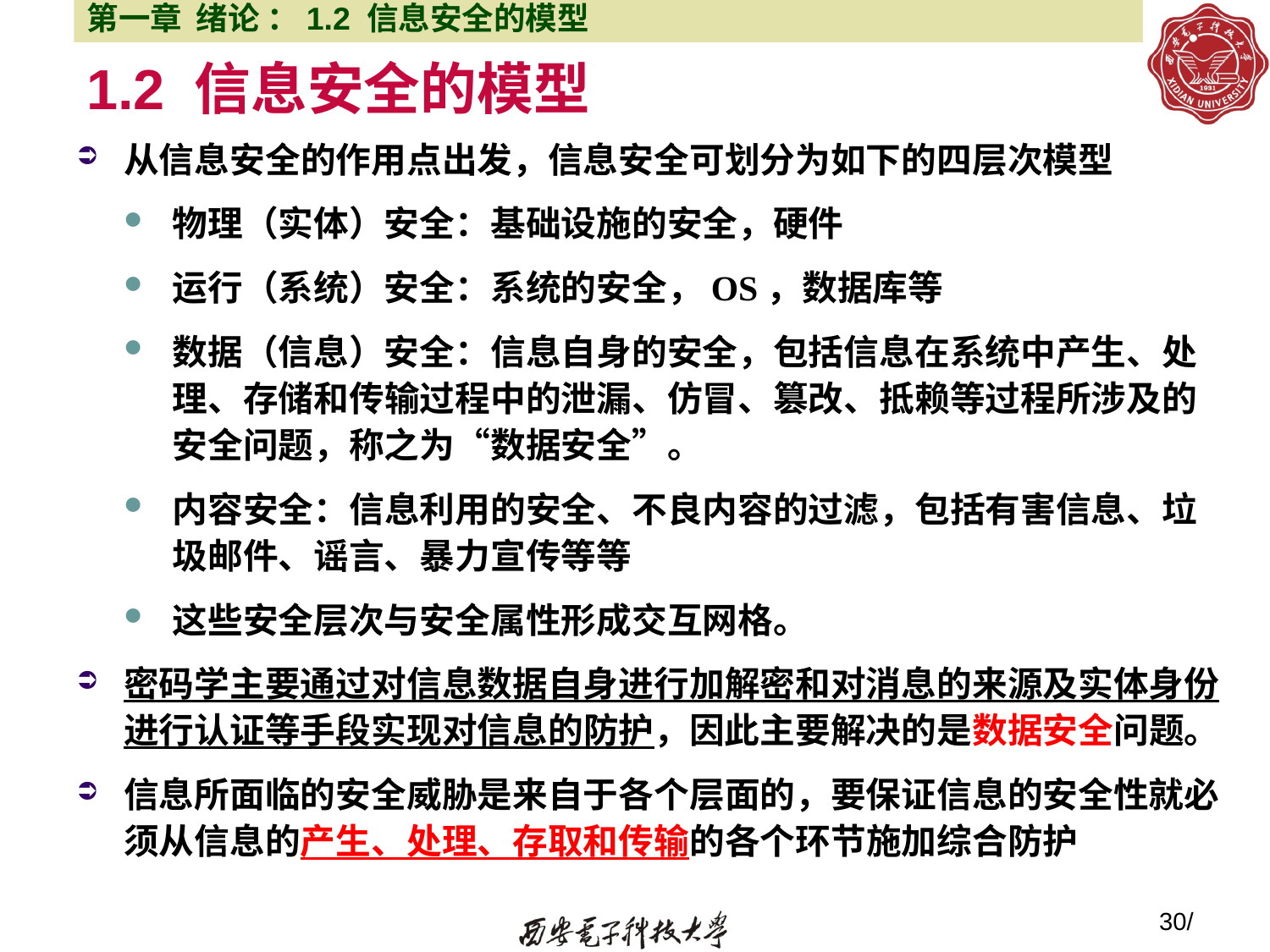

第一章  绪论 ：1.2 信息安全的模型
# 1.2 信息安全的模型
从信息安全的作用点出发，信息安全可划分为如下的四层次模型
物理（实体）安全：基础设施的安全，硬件
运行（系统）安全：系统的安全，OS，数据库等
数据（信息）安全：信息自身的安全，包括信息在系统中产生、处理、存储和传输过程中的泄漏、仿冒、篡改、抵赖等过程所涉及的安全问题，称之为“数据安全”。
内容安全：信息利用的安全、不良内容的过滤，包括有害信息、垃圾邮件、谣言、暴力宣传等等
这些安全层次与安全属性形成交互网格。
密码学主要通过对信息数据自身进行加解密和对消息的来源及实体身份进行认证等手段实现对信息的防护，因此主要解决的是数据安全问题。
信息所面临的安全威胁是来自于各个层面的，要保证信息的安全性就必须从信息的产生、处理、存取和传输的各个环节施加综合防护
30/